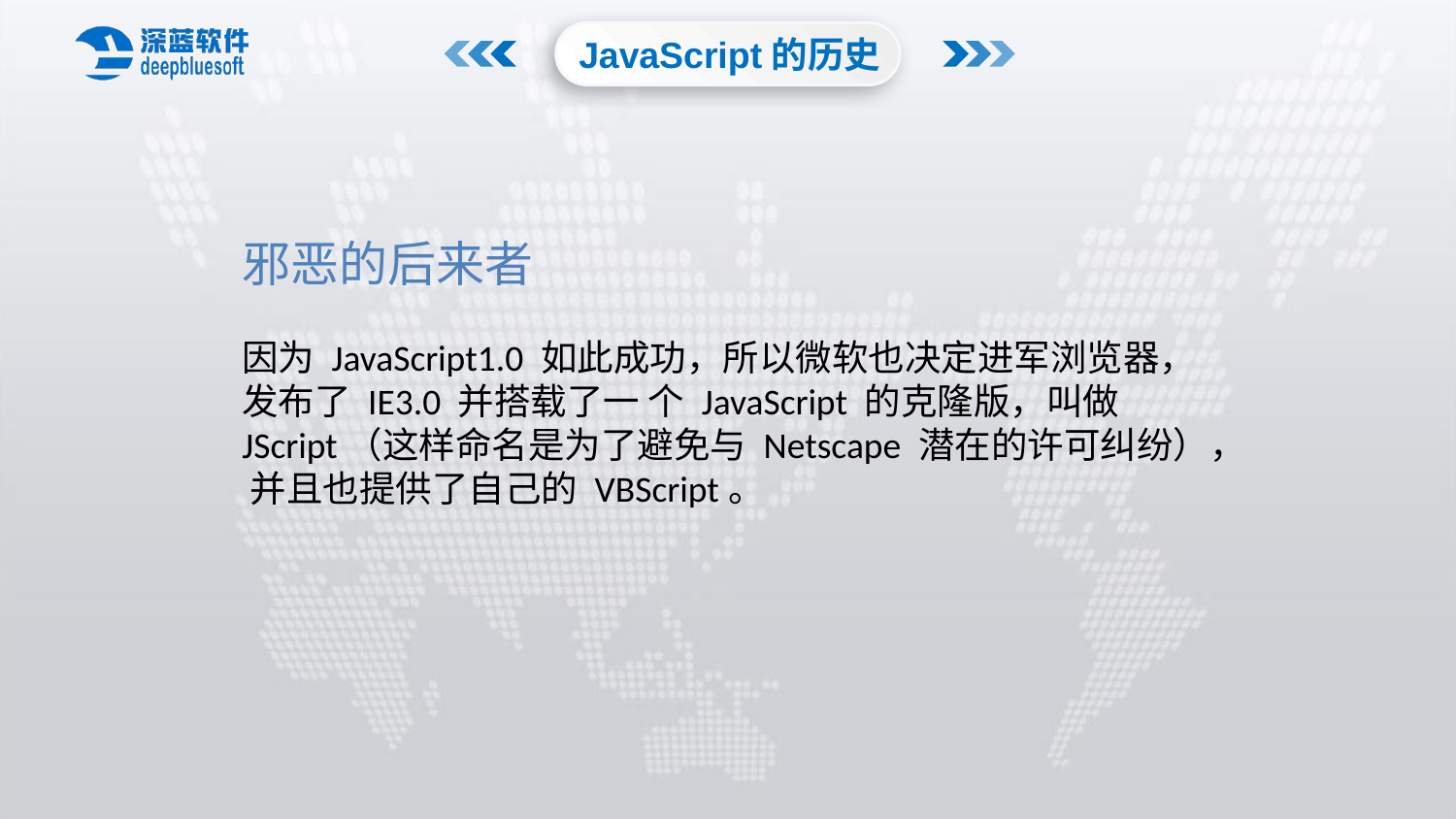

JavaScript的历史

邪恶的后来者

因为 JavaScript1.0 如此成功，所以微软也决定进军浏览器，发布了 IE3.0 并搭载了一 个 JavaScript 的克隆版，叫做 JScript（这样命名是为了避免与 Netscape 潜在的许可纠纷）， 并且也提供了自己的 VBScript。